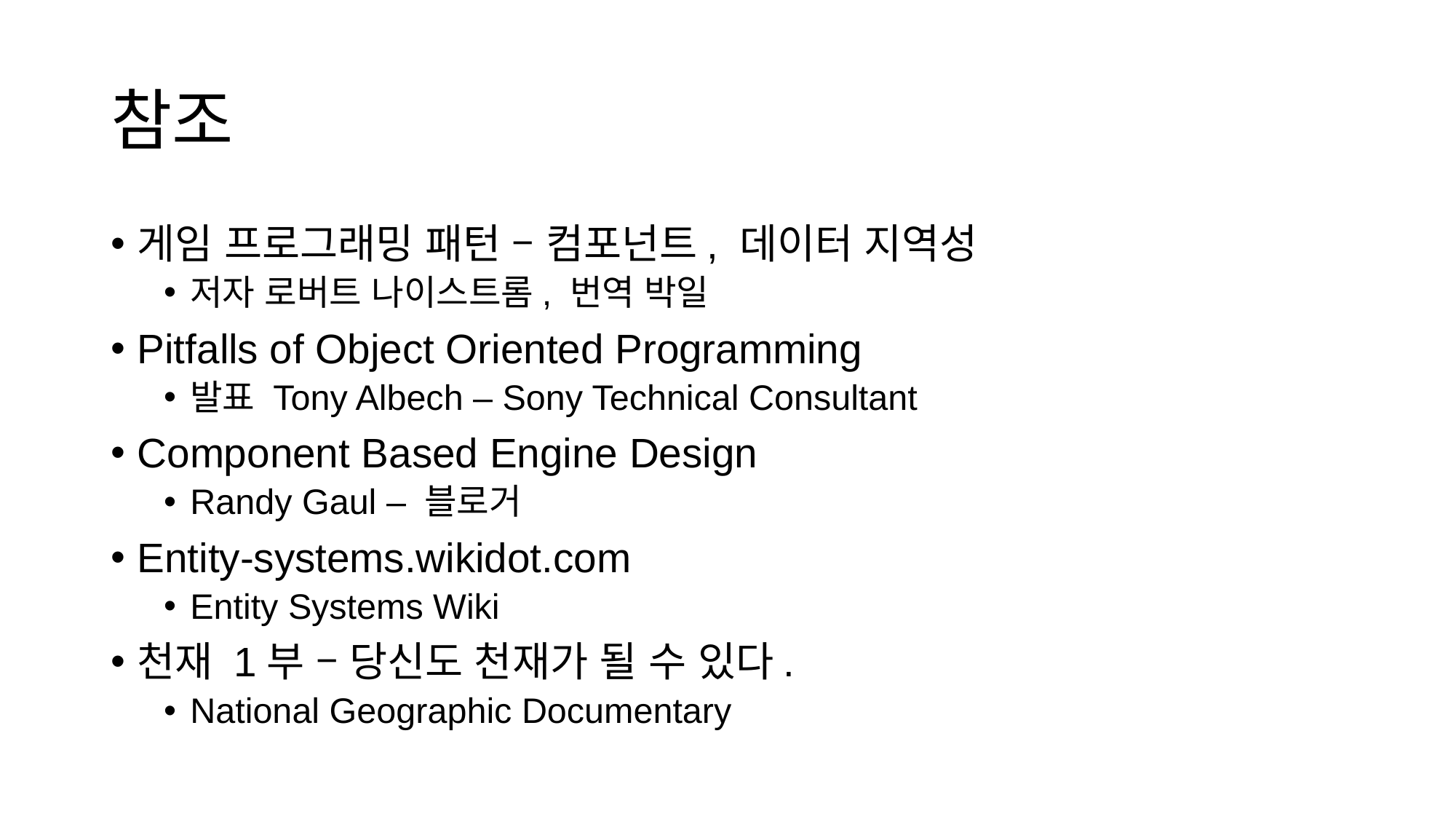

# 참조
게임 프로그래밍 패턴 – 컴포넌트, 데이터 지역성
저자 로버트 나이스트롬, 번역 박일
Pitfalls of Object Oriented Programming
발표 Tony Albech – Sony Technical Consultant
Component Based Engine Design
Randy Gaul – 블로거
Entity-systems.wikidot.com
Entity Systems Wiki
천재 1부 – 당신도 천재가 될 수 있다.
National Geographic Documentary